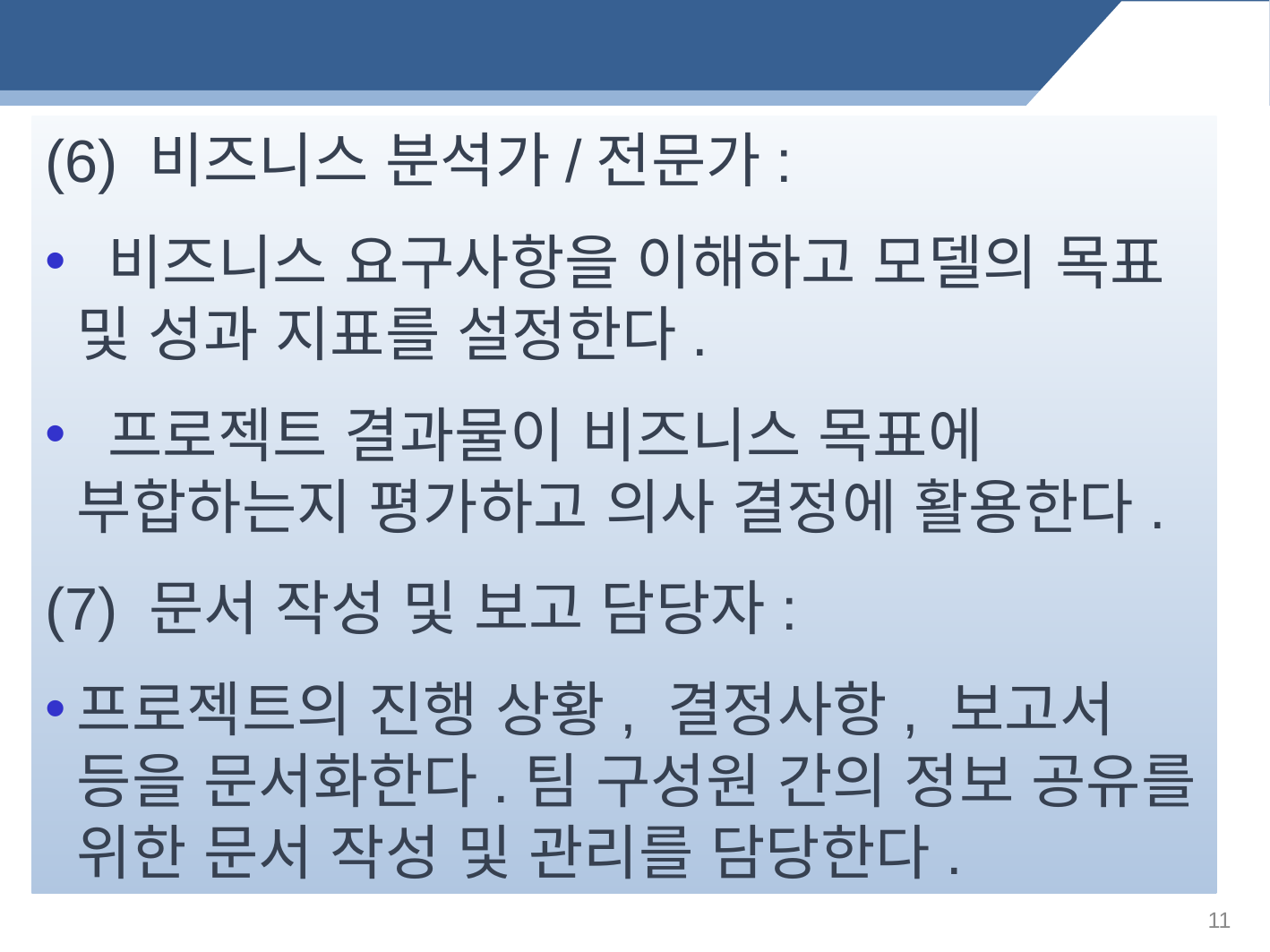

(6) 비즈니스 분석가/전문가:
 비즈니스 요구사항을 이해하고 모델의 목표 및 성과 지표를 설정한다.
 프로젝트 결과물이 비즈니스 목표에 부합하는지 평가하고 의사 결정에 활용한다.
(7) 문서 작성 및 보고 담당자:
프로젝트의 진행 상황, 결정사항, 보고서 등을 문서화한다.팀 구성원 간의 정보 공유를 위한 문서 작성 및 관리를 담당한다.